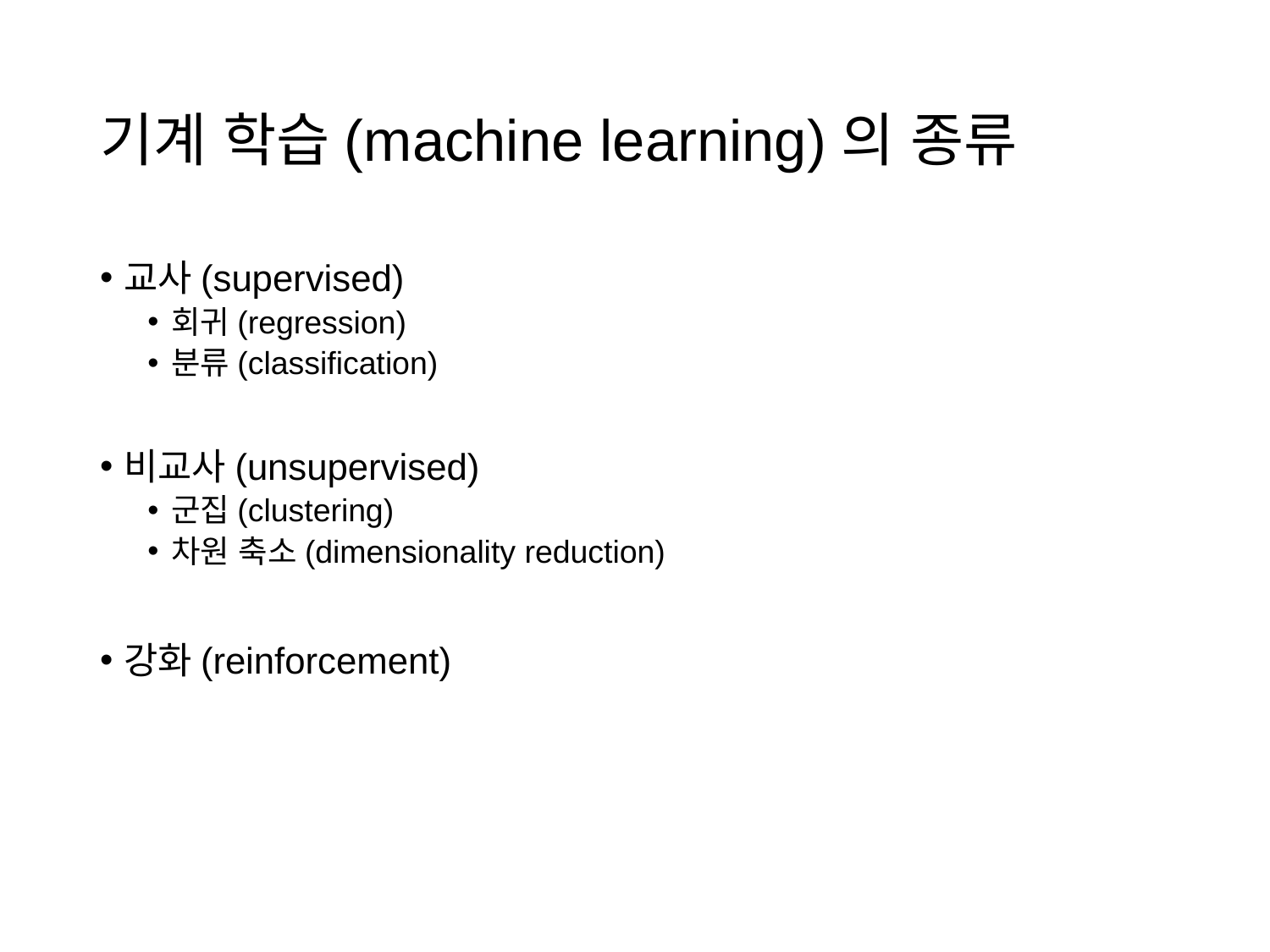

# 기계 학습(machine learning)의 종류
교사(supervised)
회귀(regression)
분류(classification)

비교사(unsupervised)
군집(clustering)
차원 축소(dimensionality reduction)

강화(reinforcement)